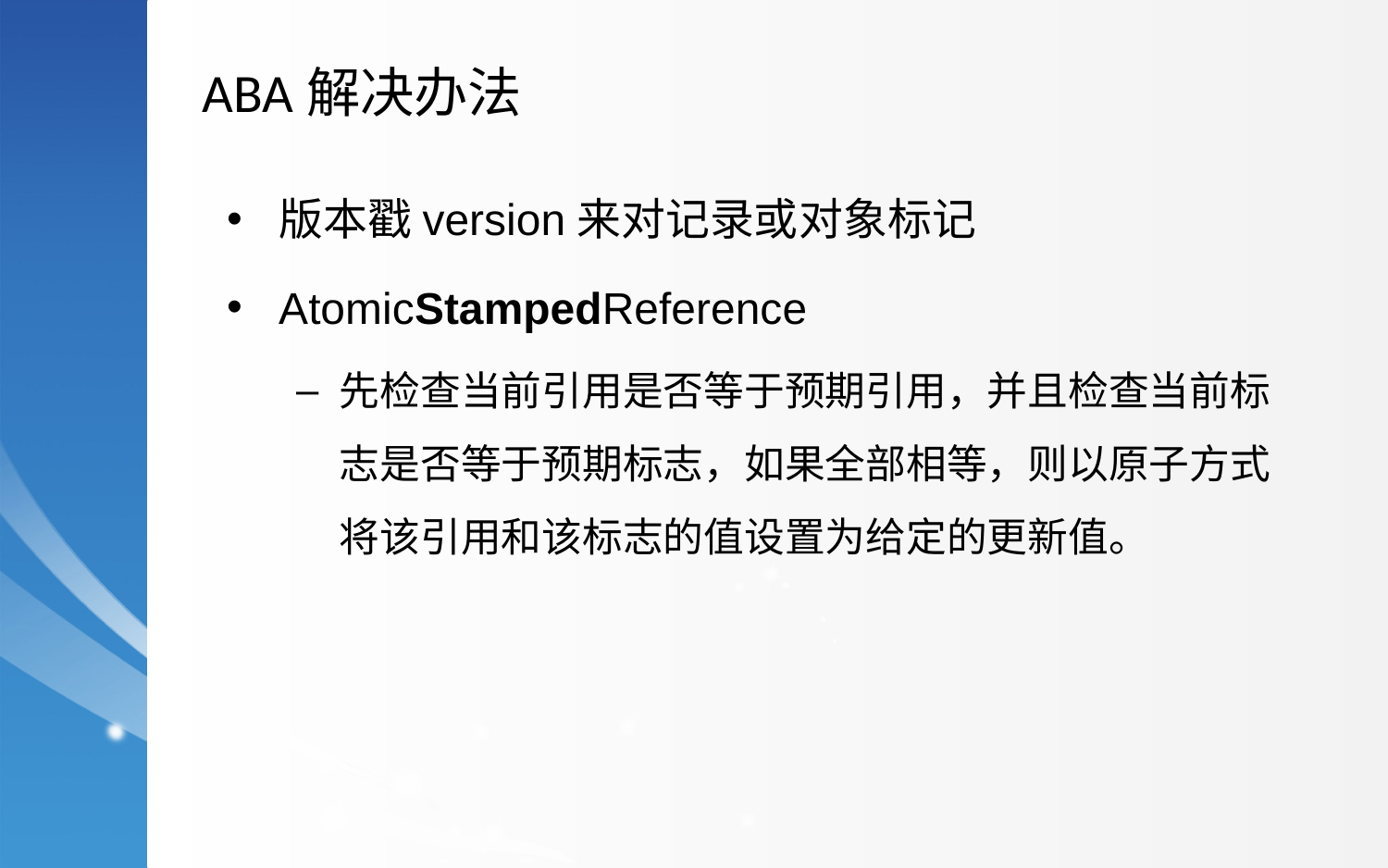

ABA解决办法

版本戳version来对记录或对象标记
AtomicStampedReference
先检查当前引用是否等于预期引用，并且检查当前标志是否等于预期标志，如果全部相等，则以原子方式将该引用和该标志的值设置为给定的更新值。